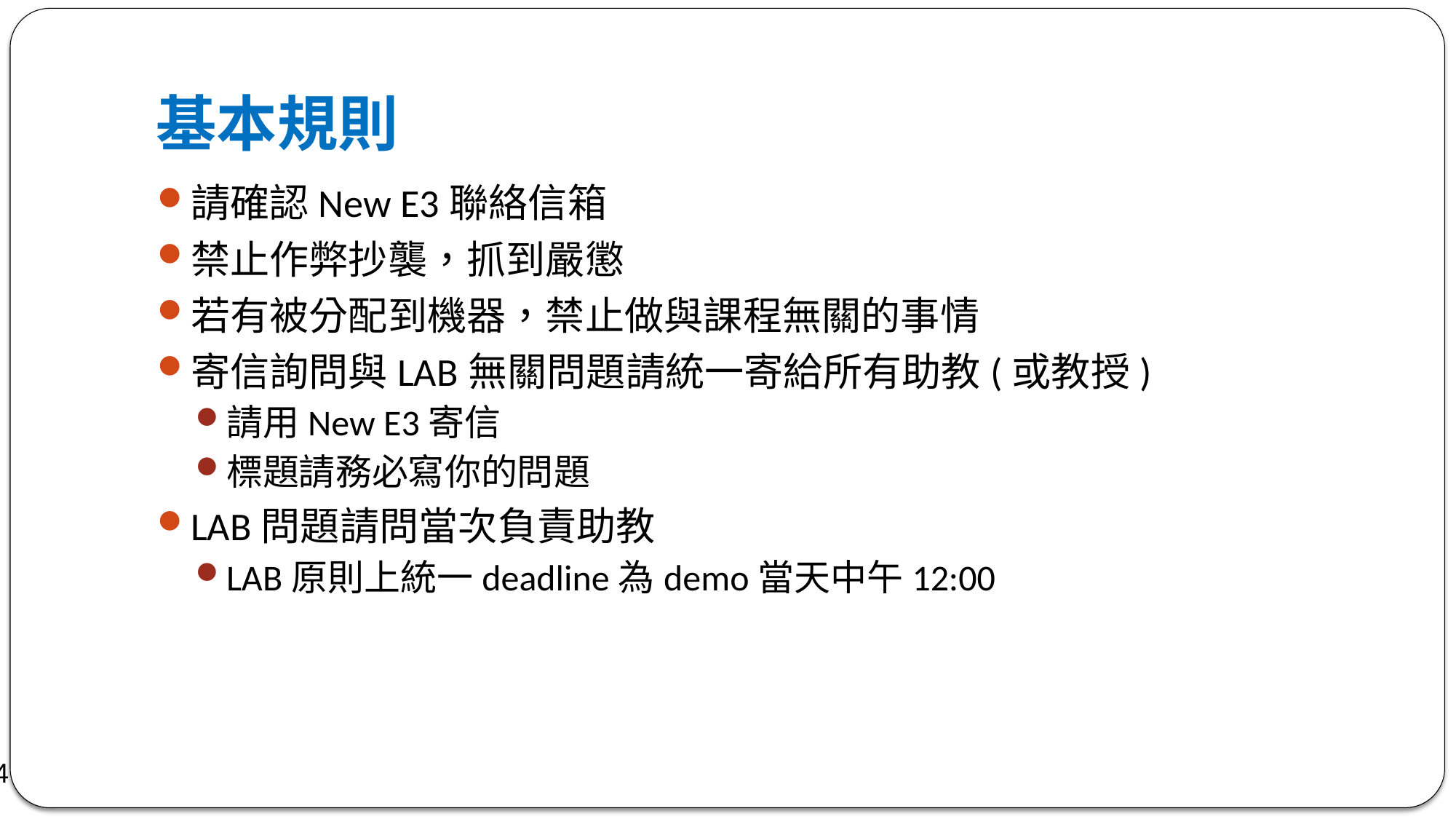

# 基本規則
請確認New E3聯絡信箱
禁止作弊抄襲，抓到嚴懲
若有被分配到機器，禁止做與課程無關的事情
寄信詢問與LAB無關問題請統一寄給所有助教(或教授)
請用New E3寄信
標題請務必寫你的問題
LAB問題請問當次負責助教
LAB原則上統一deadline為demo當天中午12:00